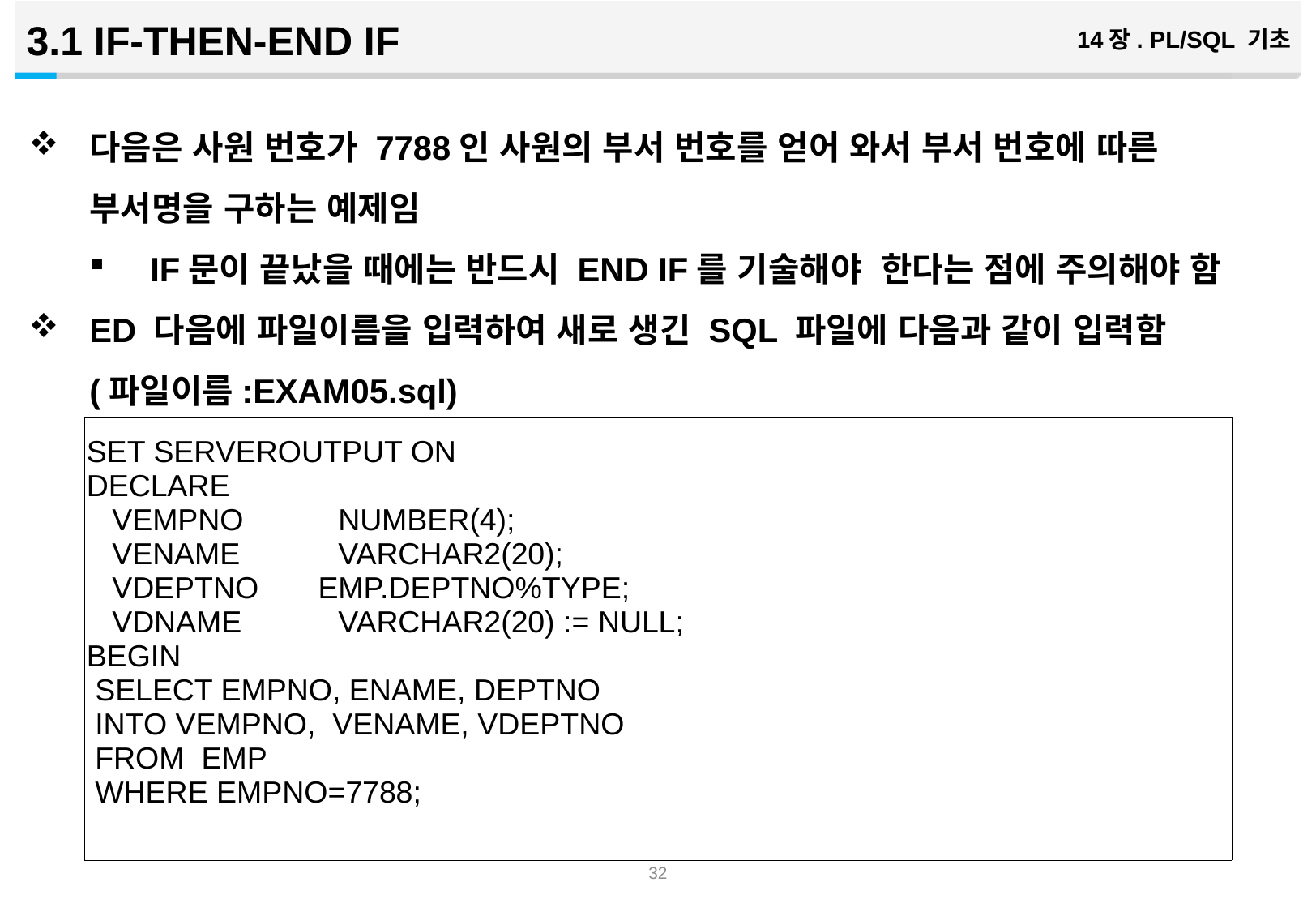

3.1 IF-THEN-END IF
14장. PL/SQL 기초
다음은 사원 번호가 7788인 사원의 부서 번호를 얻어 와서 부서 번호에 따른 부서명을 구하는 예제임
IF문이 끝났을 때에는 반드시 END IF를 기술해야  한다는 점에 주의해야 함
ED 다음에 파일이름을 입력하여 새로 생긴 SQL 파일에 다음과 같이 입력함        (파일이름:EXAM05.sql)

| SET SERVEROUTPUT ON DECLARE VEMPNO NUMBER(4); VENAME VARCHAR2(20); VDEPTNO EMP.DEPTNO%TYPE; VDNAME VARCHAR2(20) := NULL; BEGIN SELECT EMPNO, ENAME, DEPTNO INTO VEMPNO, VENAME, VDEPTNO FROM EMP WHERE EMPNO=7788; |
| --- |
32